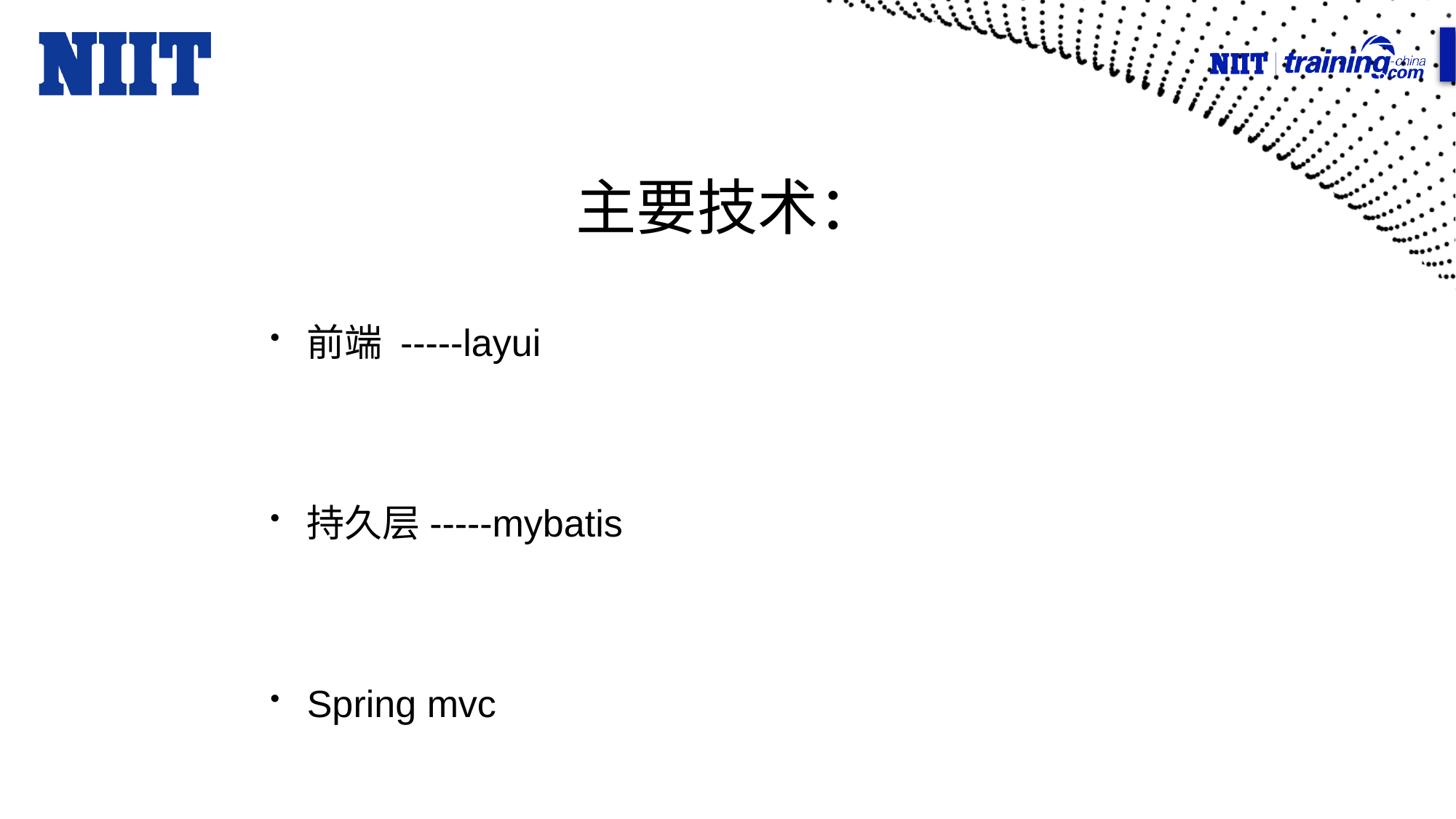

# 主要技术：
前端 -----layui

持久层-----mybatis

Spring mvc